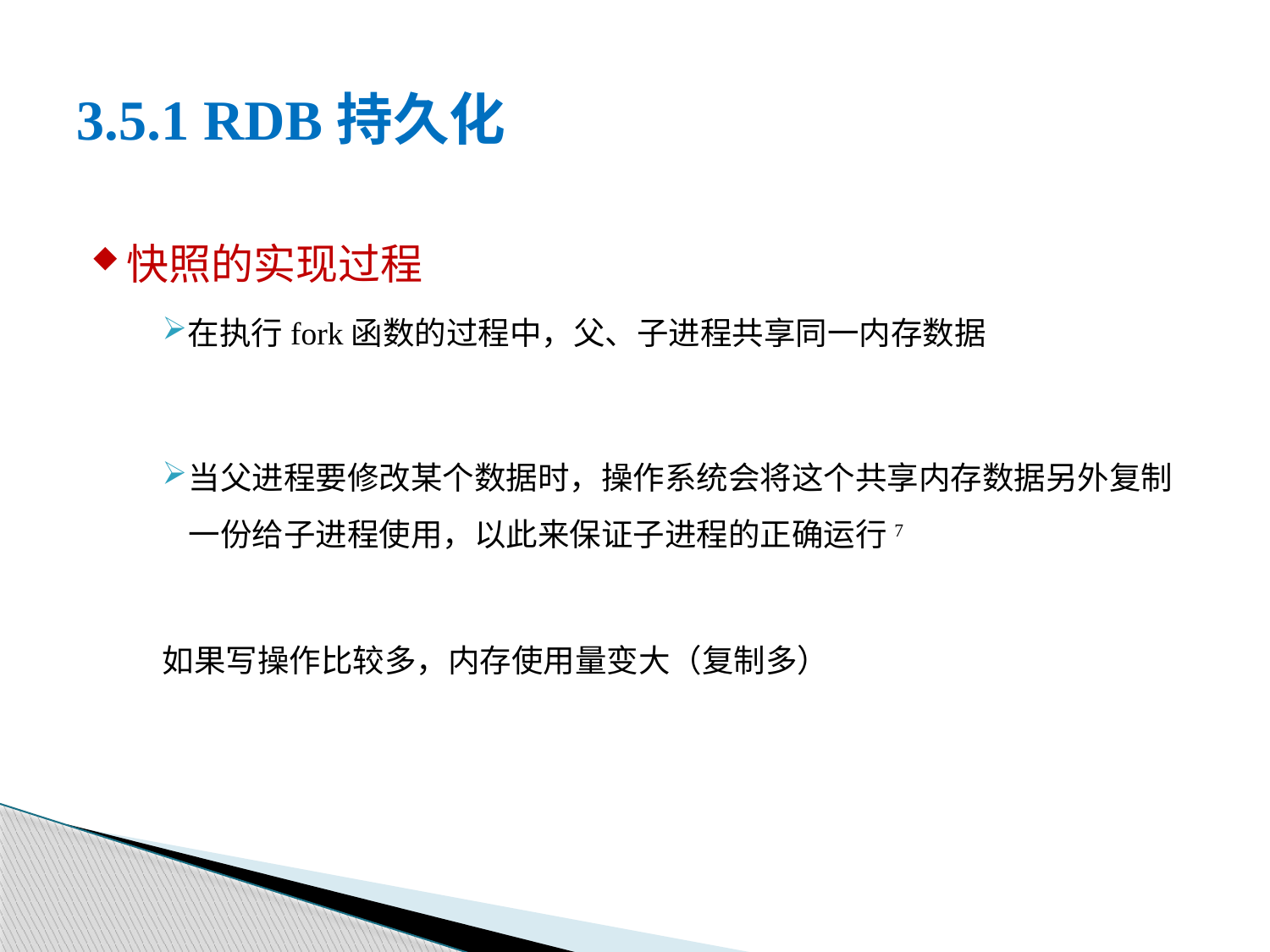

# 3.5.1 RDB持久化
快照的实现过程
在执行fork函数的过程中，父、子进程共享同一内存数据

当父进程要修改某个数据时，操作系统会将这个共享内存数据另外复制一份给子进程使用，以此来保证子进程的正确运行7

如果写操作比较多，内存使用量变大（复制多）